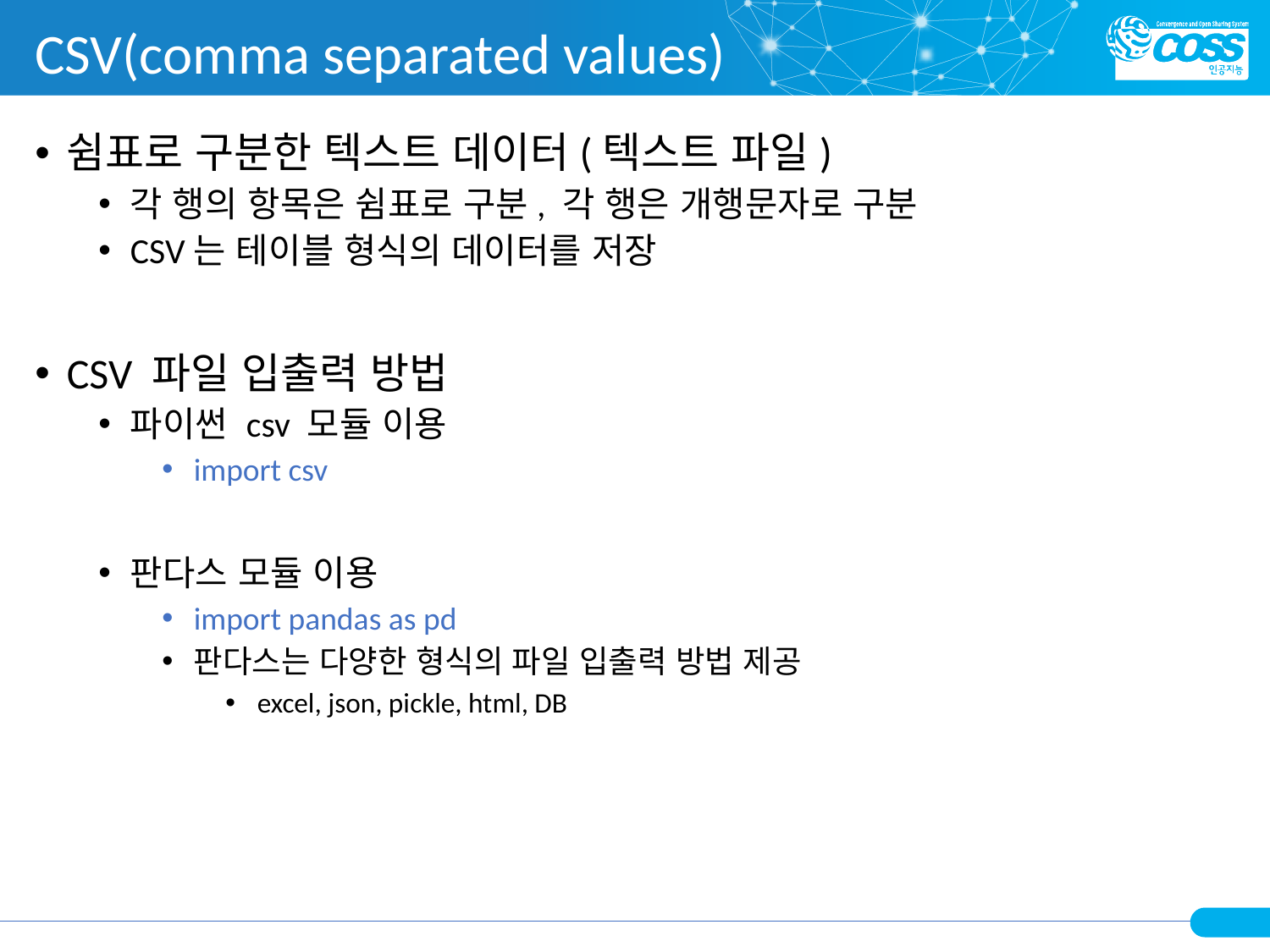

# CSV(comma separated values)
쉼표로 구분한 텍스트 데이터(텍스트 파일)
각 행의 항목은 쉼표로 구분, 각 행은 개행문자로 구분
CSV는 테이블 형식의 데이터를 저장

CSV 파일 입출력 방법
파이썬 csv 모듈 이용
import csv

판다스 모듈 이용
import pandas as pd
판다스는 다양한 형식의 파일 입출력 방법 제공
excel, json, pickle, html, DB